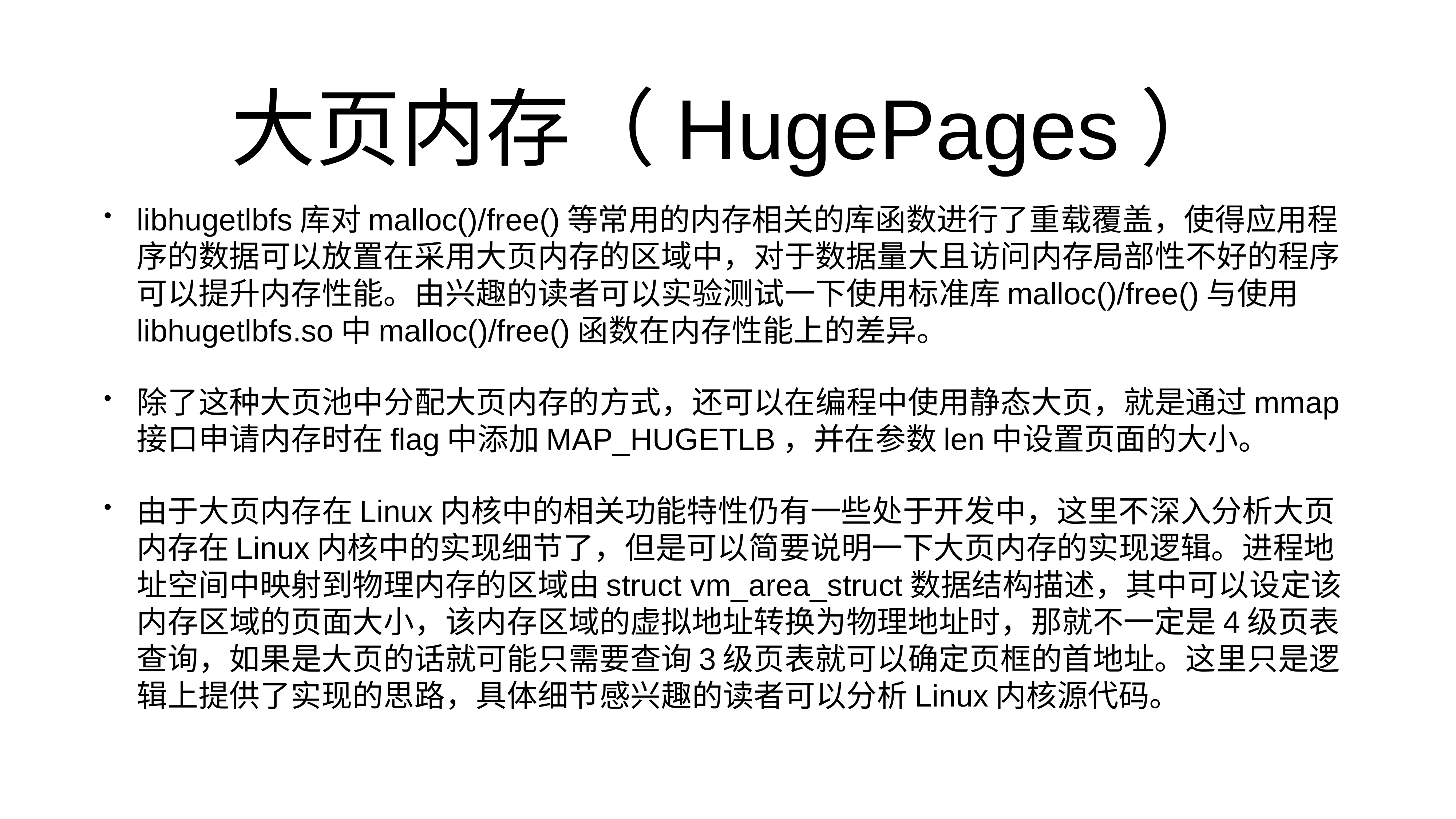

# 大页内存（HugePages）
libhugetlbfs库对malloc()/free()等常用的内存相关的库函数进行了重载覆盖，使得应用程序的数据可以放置在采用大页内存的区域中，对于数据量大且访问内存局部性不好的程序可以提升内存性能。由兴趣的读者可以实验测试一下使用标准库malloc()/free()与使用libhugetlbfs.so中malloc()/free()函数在内存性能上的差异。
除了这种大页池中分配大页内存的方式，还可以在编程中使用静态大页，就是通过mmap接口申请内存时在flag中添加MAP_HUGETLB，并在参数len中设置页面的大小。
由于大页内存在Linux内核中的相关功能特性仍有一些处于开发中，这里不深入分析大页内存在Linux内核中的实现细节了，但是可以简要说明一下大页内存的实现逻辑。进程地址空间中映射到物理内存的区域由struct vm_area_struct数据结构描述，其中可以设定该内存区域的页面大小，该内存区域的虚拟地址转换为物理地址时，那就不一定是4级页表查询，如果是大页的话就可能只需要查询3级页表就可以确定页框的首地址。这里只是逻辑上提供了实现的思路，具体细节感兴趣的读者可以分析Linux内核源代码。